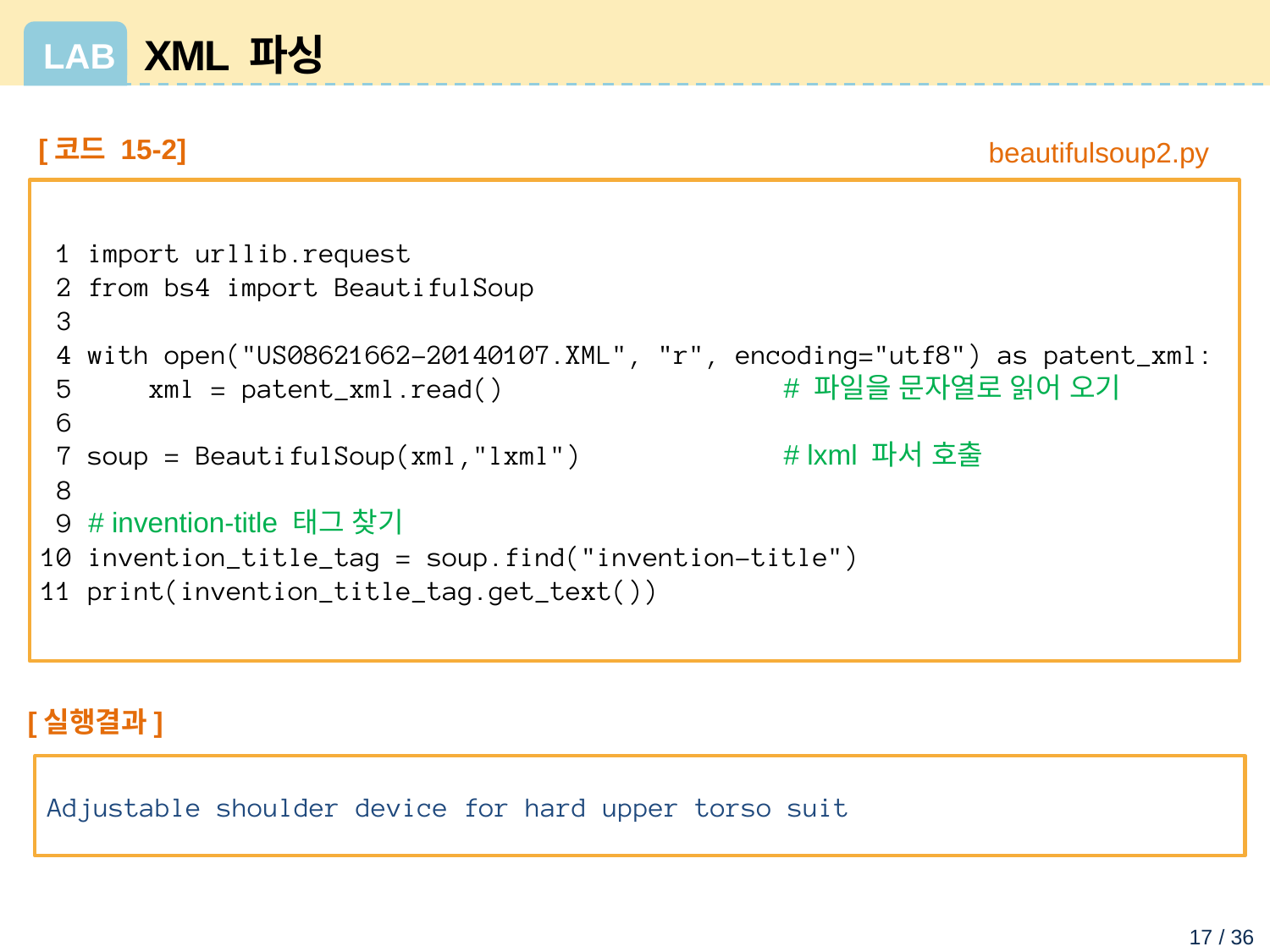

# XML 파싱
[코드 15-2]
 1 import urllib.request
 2 from bs4 import BeautifulSoup
 3
 4 with open("US08621662-20140107.XML", "r", encoding="utf8") as patent_xml:
 5     xml = patent_xml.read()                  # 파일을 문자열로 읽어 오기
 6
 7 soup = BeautifulSoup(xml,"lxml")             # lxml 파서 호출
 8
 9 # invention-title 태그 찾기
10 invention_title_tag = soup.find("invention-title")
11 print(invention_title_tag.get_text())
[실행결과]
Adjustable shoulder device for hard upper torso suit
 beautifulsoup2.py